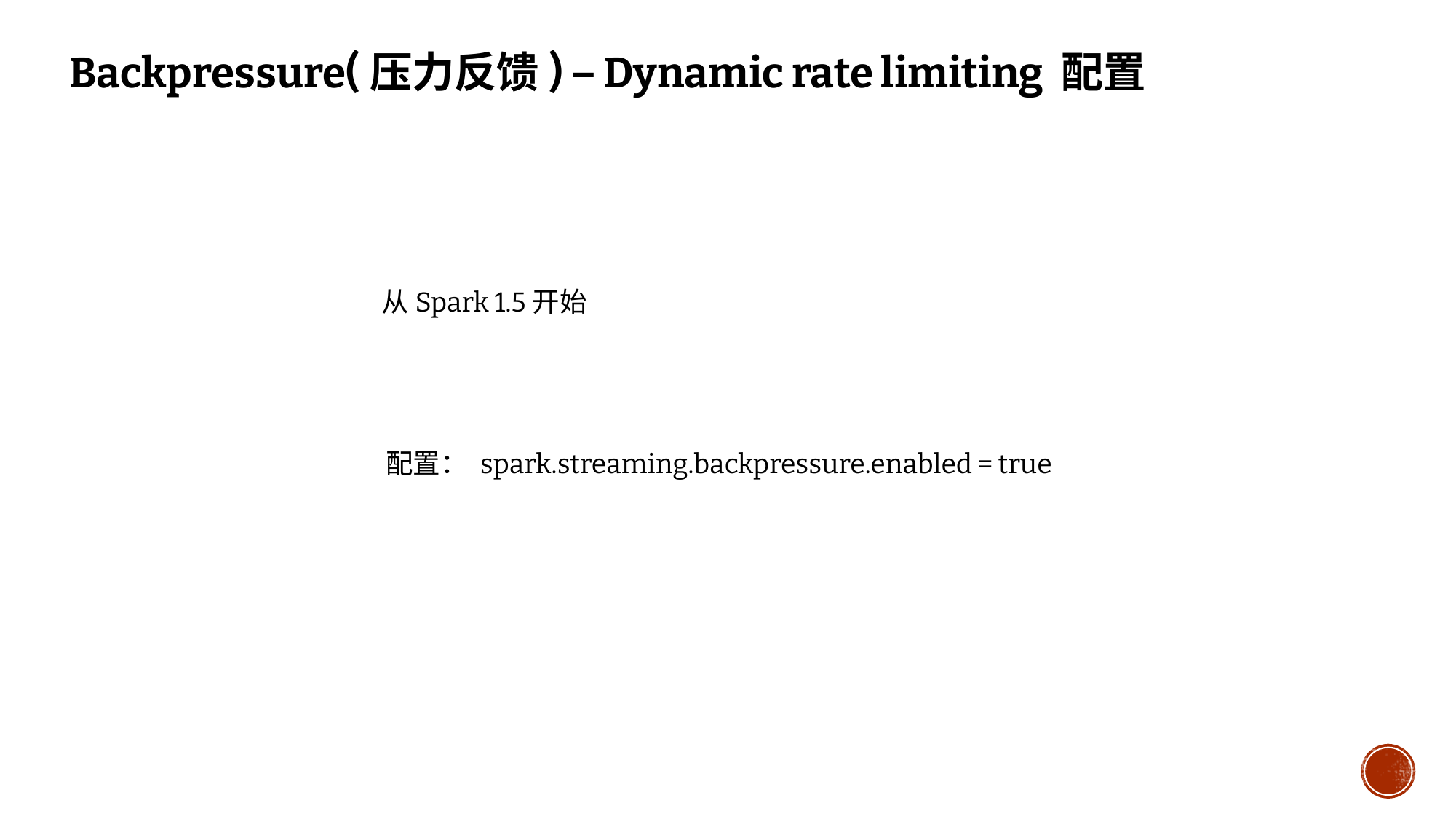

Backpressure(压力反馈) – Dynamic rate limiting 配置
从Spark 1.5开始
配置： spark.streaming.backpressure.enabled = true